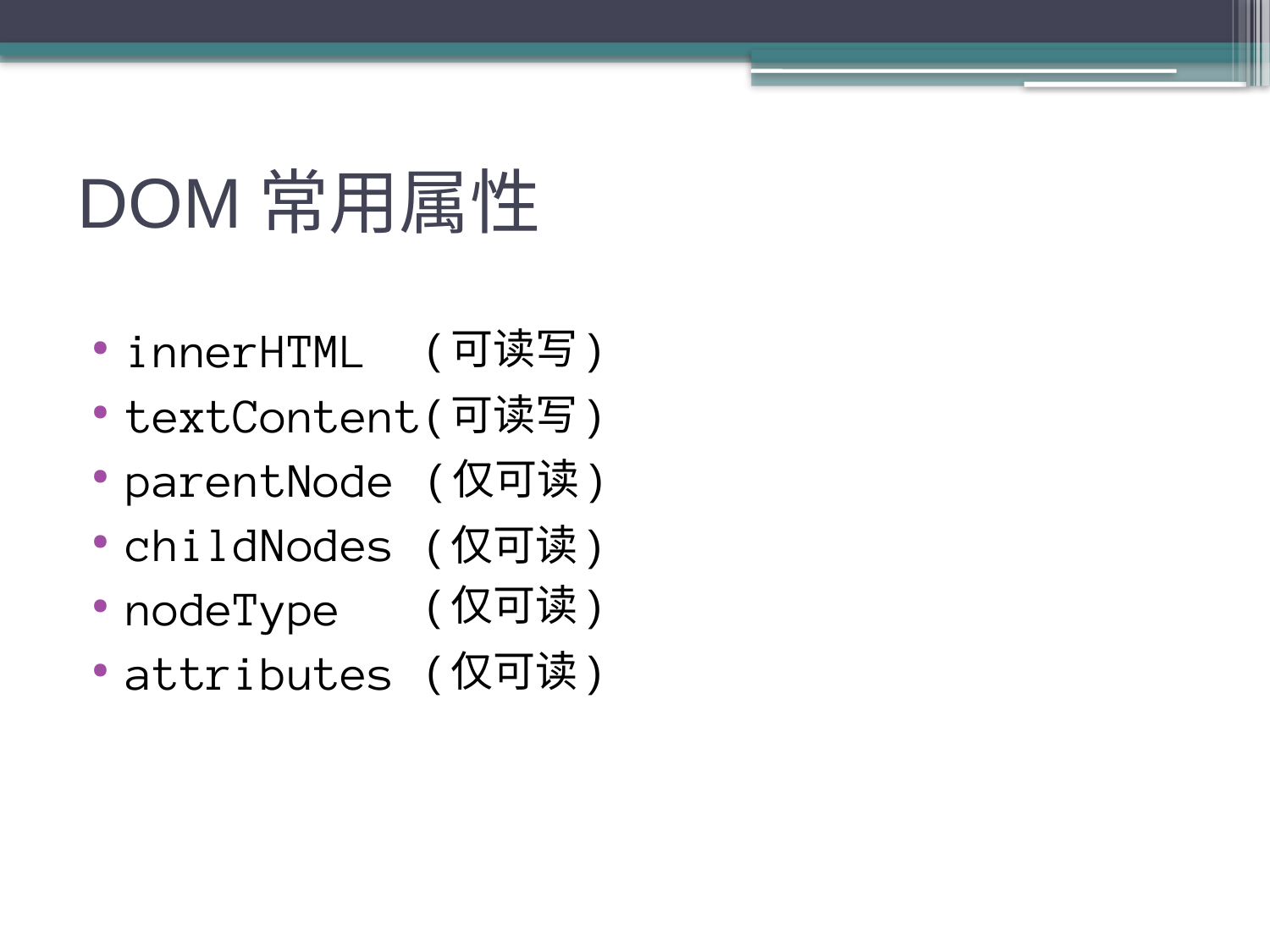

# DOM常用属性
innerHTML
textContent
parentNode
childNodes
nodeType
attributes

(可读写)
(可读写)
(仅可读)
(仅可读)
(仅可读)
(仅可读)